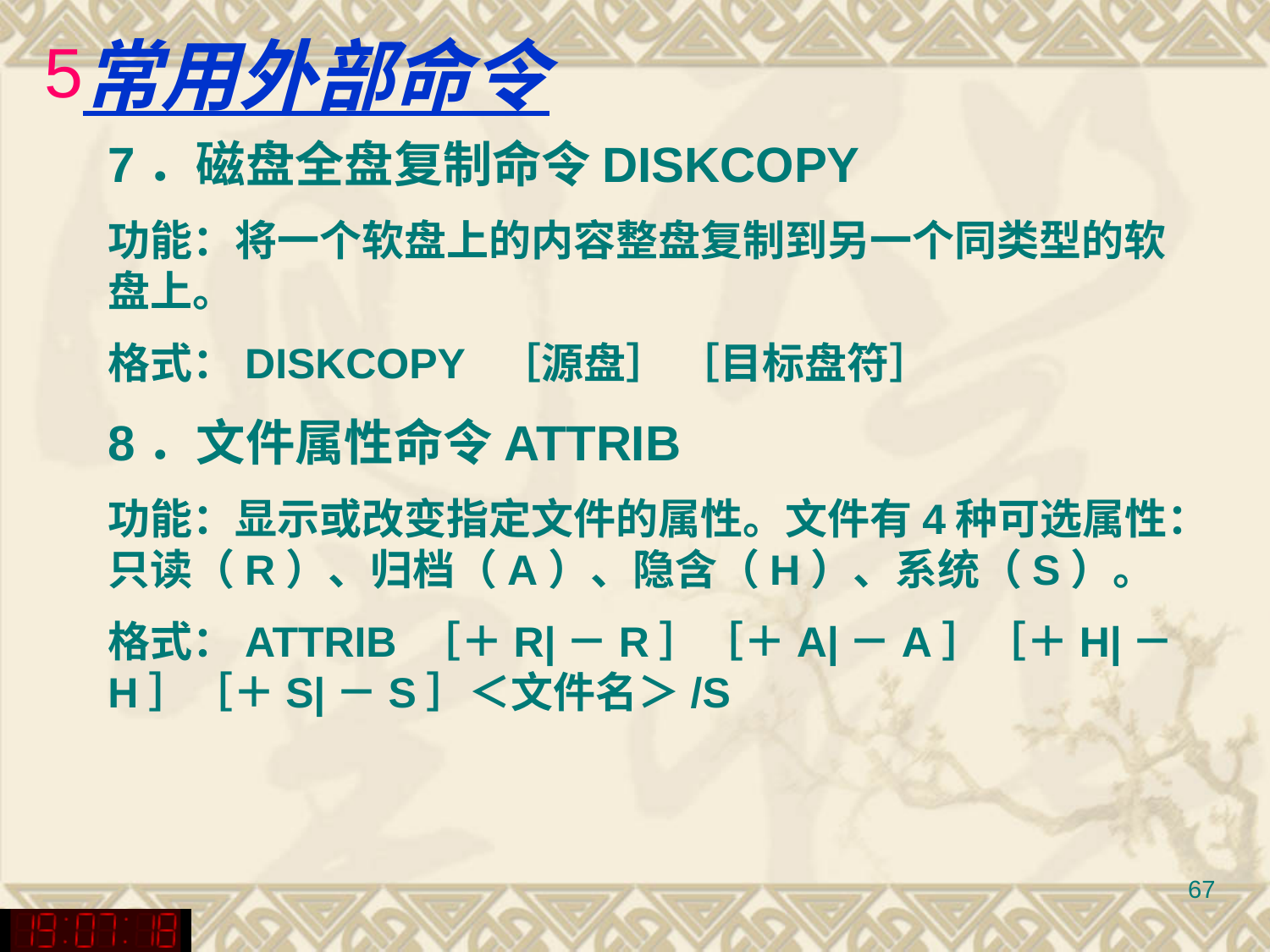

常用外部命令
7．磁盘全盘复制命令DISKCOPY
功能：将一个软盘上的内容整盘复制到另一个同类型的软盘上。
格式：DISKCOPY  ［源盘］ ［目标盘符］
8．文件属性命令ATTRIB
功能：显示或改变指定文件的属性。文件有4种可选属性：只读（R）、归档（A）、隐含（H）、系统（S）。
格式：ATTRIB ［＋R|－R］［＋A|－A］［＋H|－H］［＋S|－S］＜文件名＞/S
67